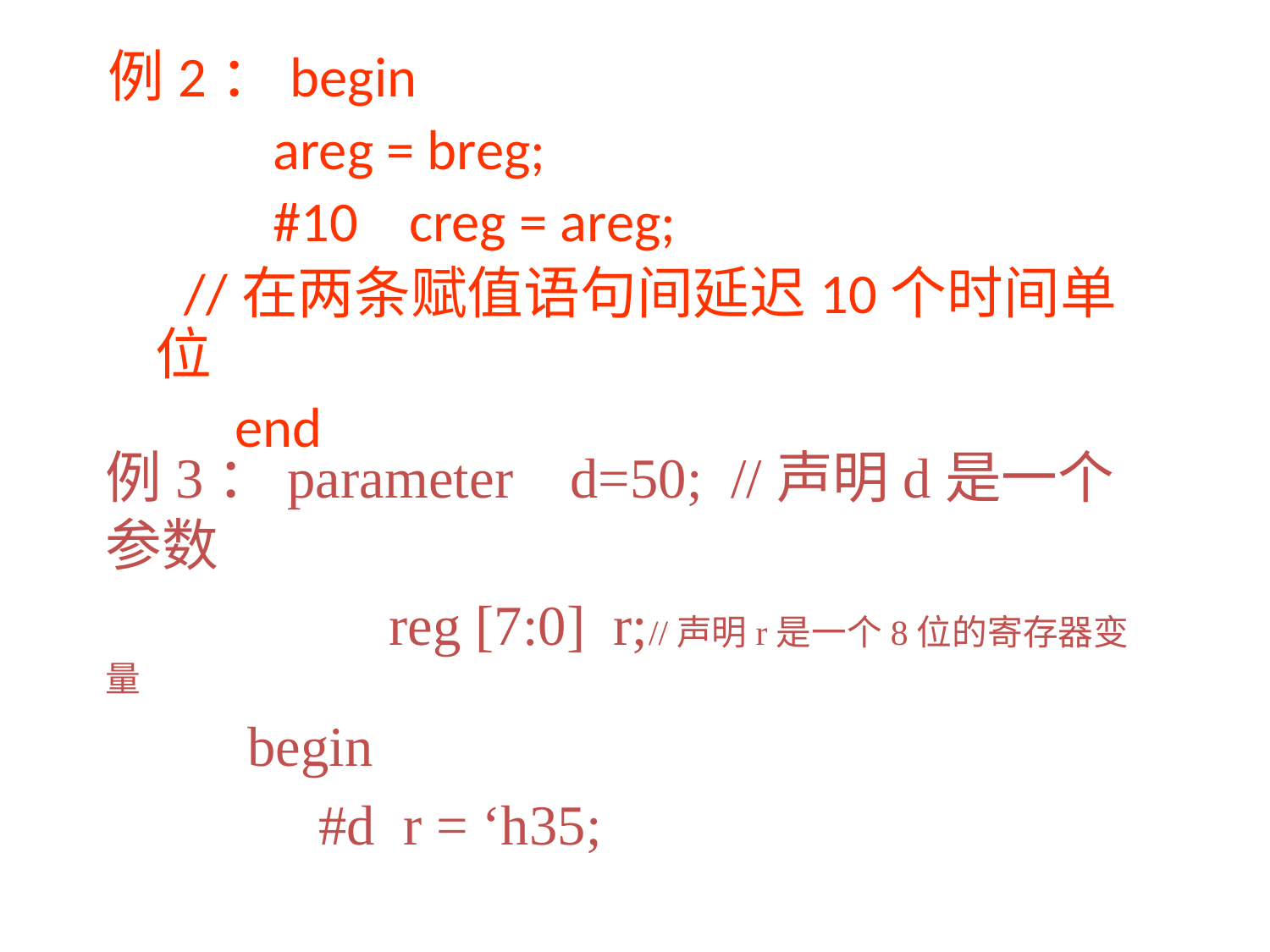

例2：begin
             areg = breg;
             #10    creg = areg;
      //在两条赋值语句间延迟10个时间单位
          end
例3：parameter    d=50;  //声明d是一个参数
                    reg [7:0]  r;//声明r是一个8位的寄存器变量
          begin
               #d  r = ‘h35;